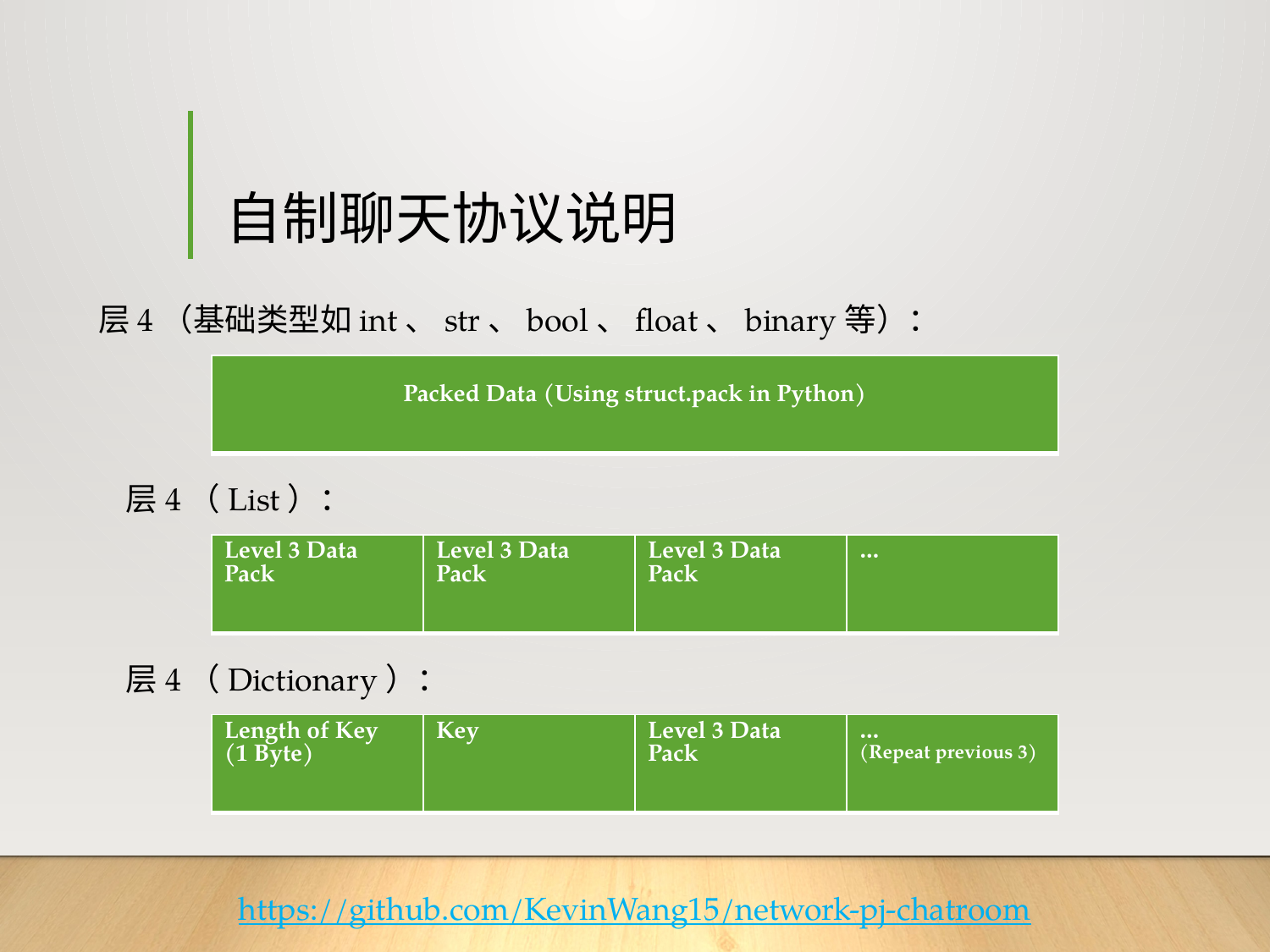

# 自制聊天协议说明
层4（基础类型如int、str、bool、float、binary等）：
| Packed Data (Using struct.pack in Python) |
| --- |
层4（List）：
| Level 3 Data Pack | Level 3 Data Pack | Level 3 Data Pack | … |
| --- | --- | --- | --- |
层4（Dictionary）：
| Length of Key (1 Byte) | Key | Level 3 Data Pack | … (Repeat previous 3) |
| --- | --- | --- | --- |
https://github.com/KevinWang15/network-pj-chatroom